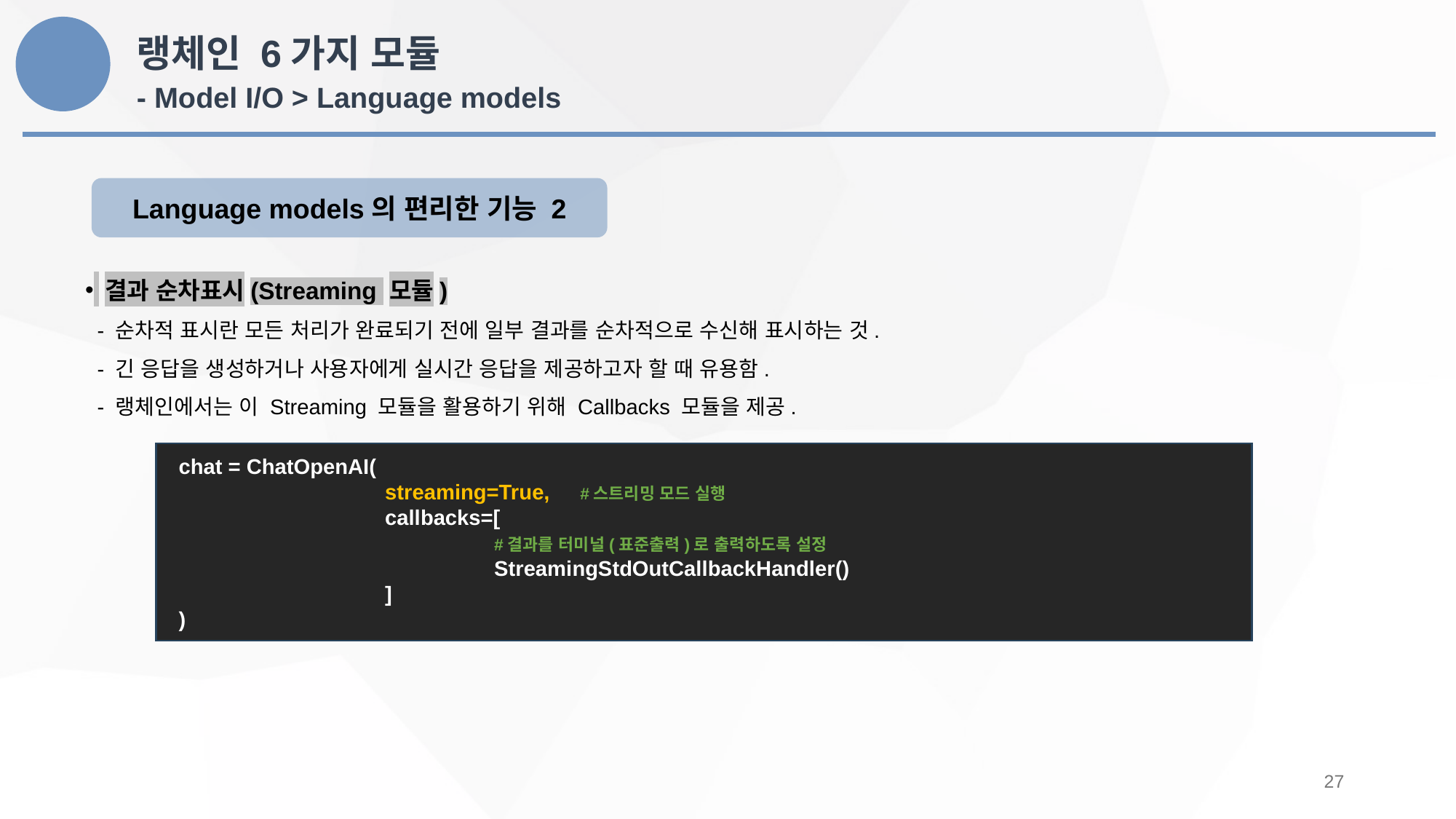

랭체인 6가지 모듈
- Model I/O > Language models
Language models의 편리한 기능 2
 결과 순차표시(Streaming 모듈)
  - 순차적 표시란 모든 처리가 완료되기 전에 일부 결과를 순차적으로 수신해 표시하는 것.
  - 긴 응답을 생성하거나 사용자에게 실시간 응답을 제공하고자 할 때 유용함.
  - 랭체인에서는 이 Streaming 모듈을 활용하기 위해 Callbacks 모듈을 제공.

  chat = ChatOpenAI(
		streaming=True,     #스트리밍 모드 실행
		callbacks=[
			#결과를 터미널(표준출력)로 출력하도록 설정
			StreamingStdOutCallbackHandler()
		]
  )
27